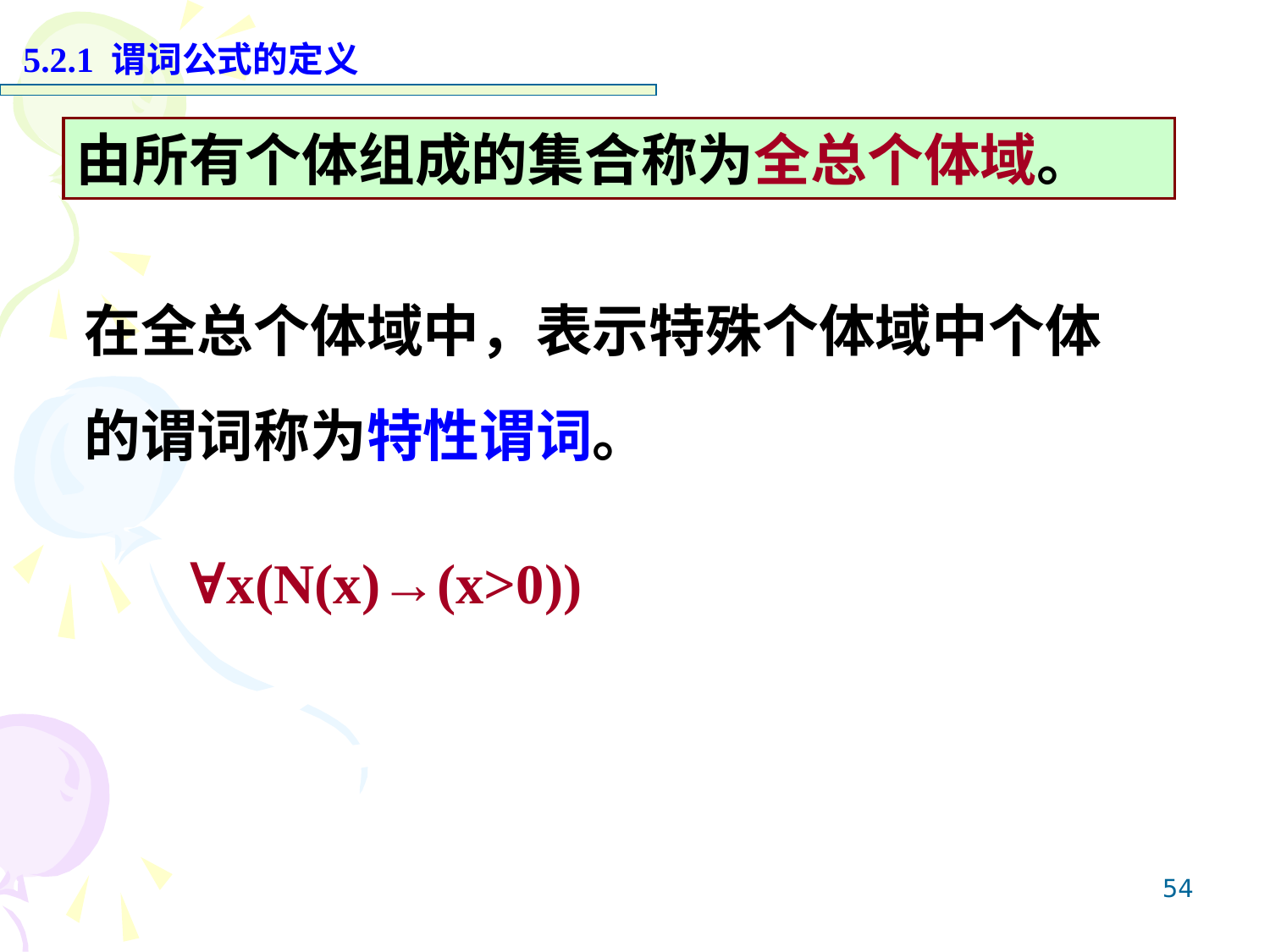

5.2.1 谓词公式的定义

由所有个体组成的集合称为全总个体域。
在全总个体域中，表示特殊个体域中个体
的谓词称为特性谓词。
∀x(N(x)→(x>0))
54